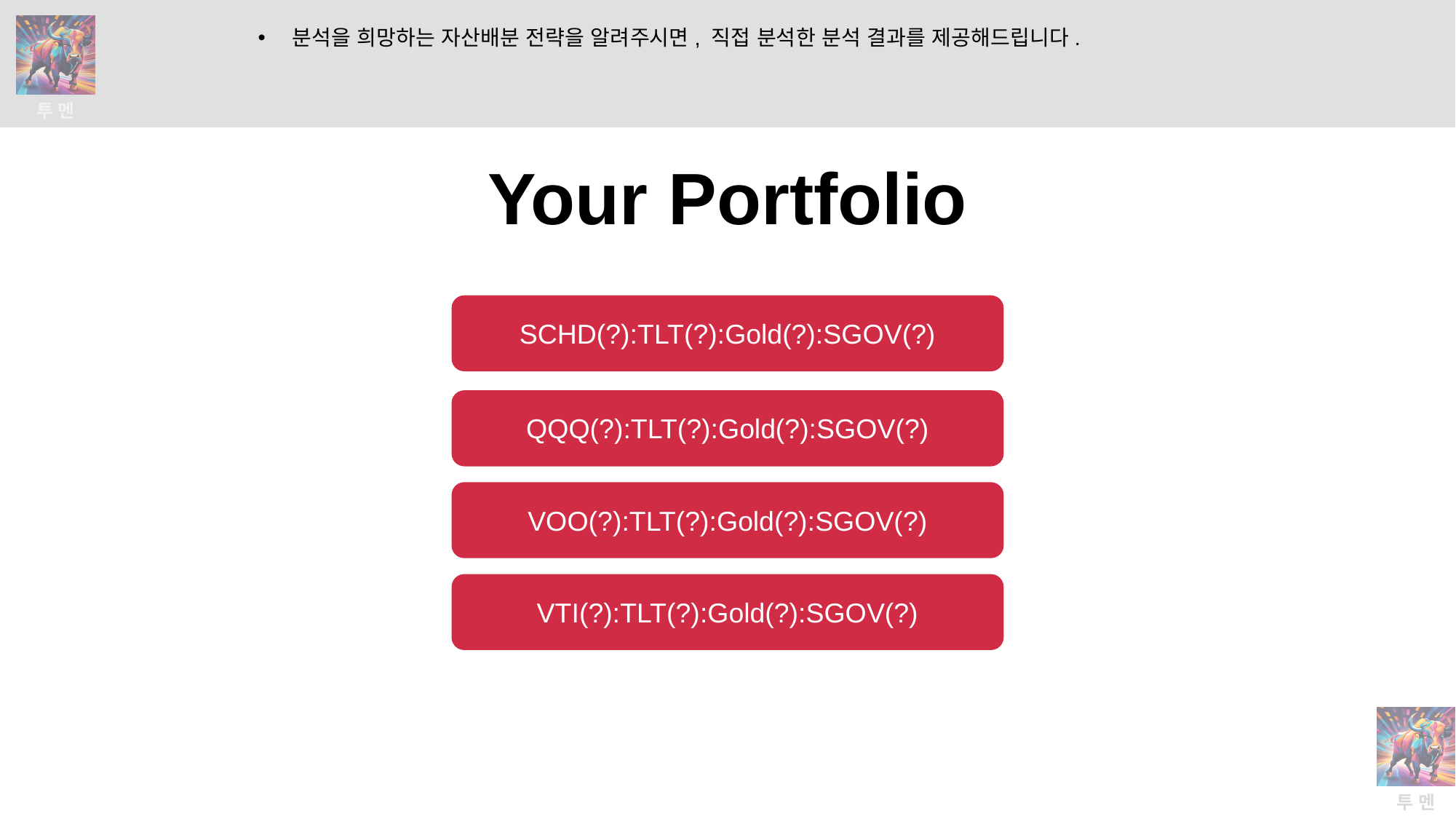

분석을 희망하는 자산배분 전략을 알려주시면, 직접 분석한 분석 결과를 제공해드립니다.
Your Portfolio

SCHD(?):TLT(?):Gold(?):SGOV(?)

QQQ(?):TLT(?):Gold(?):SGOV(?)

VOO(?):TLT(?):Gold(?):SGOV(?)

VTI(?):TLT(?):Gold(?):SGOV(?)